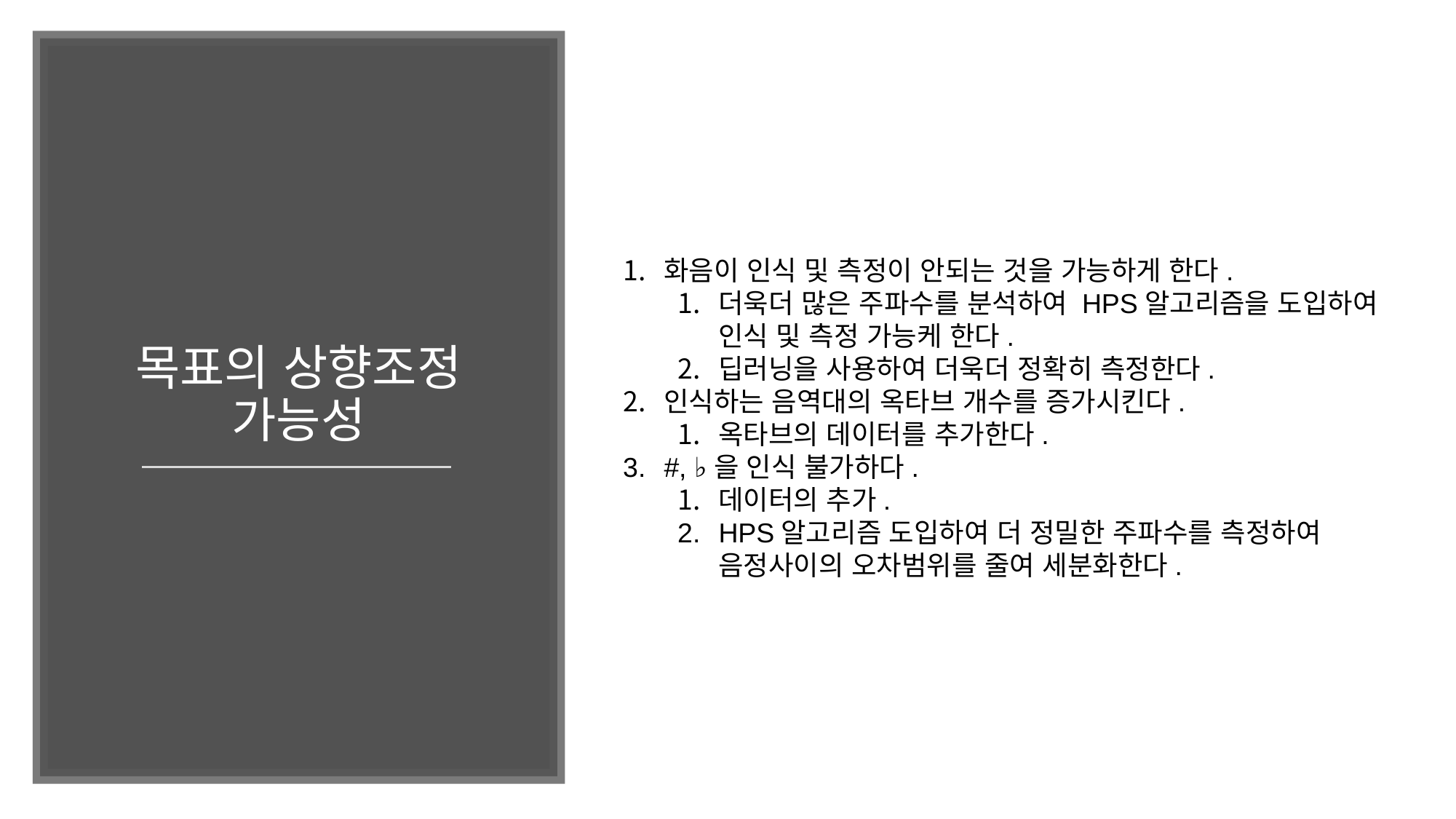

# 목표의 상향조정 가능성

화음이 인식 및 측정이 안되는 것을 가능하게 한다.
더욱더 많은 주파수를 분석하여 HPS알고리즘을 도입하여
인식 및 측정 가능케 한다.
딥러닝을 사용하여 더욱더 정확히 측정한다.
인식하는 음역대의 옥타브 개수를 증가시킨다.
옥타브의 데이터를 추가한다.
#, ♭을 인식 불가하다.
데이터의 추가.
HPS알고리즘 도입하여 더 정밀한 주파수를 측정하여
음정사이의 오차범위를 줄여 세분화한다.